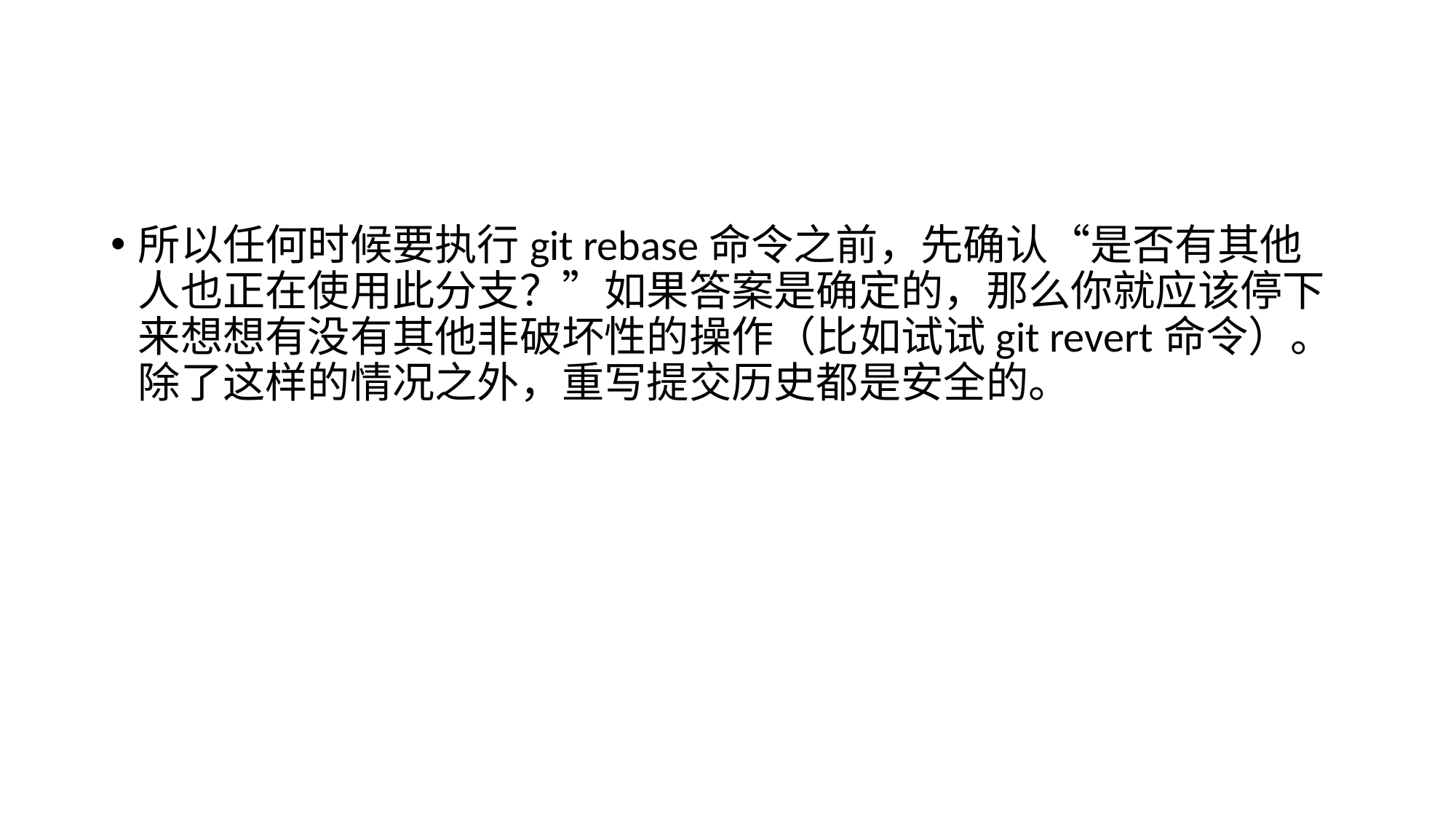

#
所以任何时候要执行git rebase命令之前，先确认“是否有其他人也正在使用此分支？”如果答案是确定的，那么你就应该停下来想想有没有其他非破坏性的操作（比如试试git revert命令）。除了这样的情况之外，重写提交历史都是安全的。